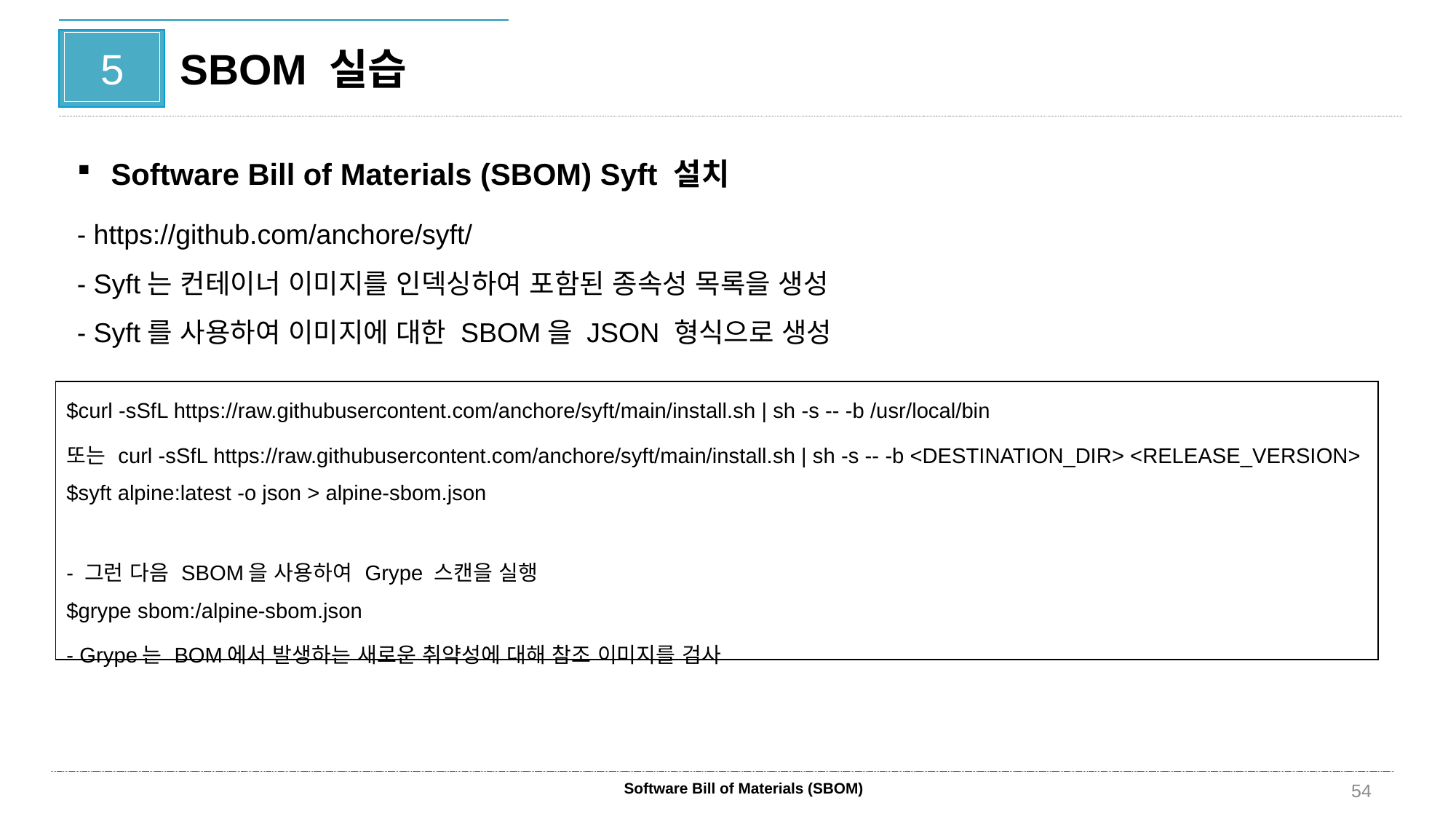

5
SBOM 실습
Software Bill of Materials (SBOM) Syft 설치
- https://github.com/anchore/syft/
- Syft는 컨테이너 이미지를 인덱싱하여 포함된 종속성 목록을 생성
- Syft를 사용하여 이미지에 대한 SBOM을 JSON 형식으로 생성
| $curl -sSfL https://raw.githubusercontent.com/anchore/syft/main/install.sh | sh -s -- -b /usr/local/bin 또는 curl -sSfL https://raw.githubusercontent.com/anchore/syft/main/install.sh | sh -s -- -b <DESTINATION\_DIR> <RELEASE\_VERSION> $syft alpine:latest -o json > alpine-sbom.json - 그런 다음 SBOM을 사용하여 Grype 스캔을 실행 $grype sbom:/alpine-sbom.json - Grype는 BOM에서 발생하는 새로운 취약성에 대해 참조 이미지를 검사 |
| --- |